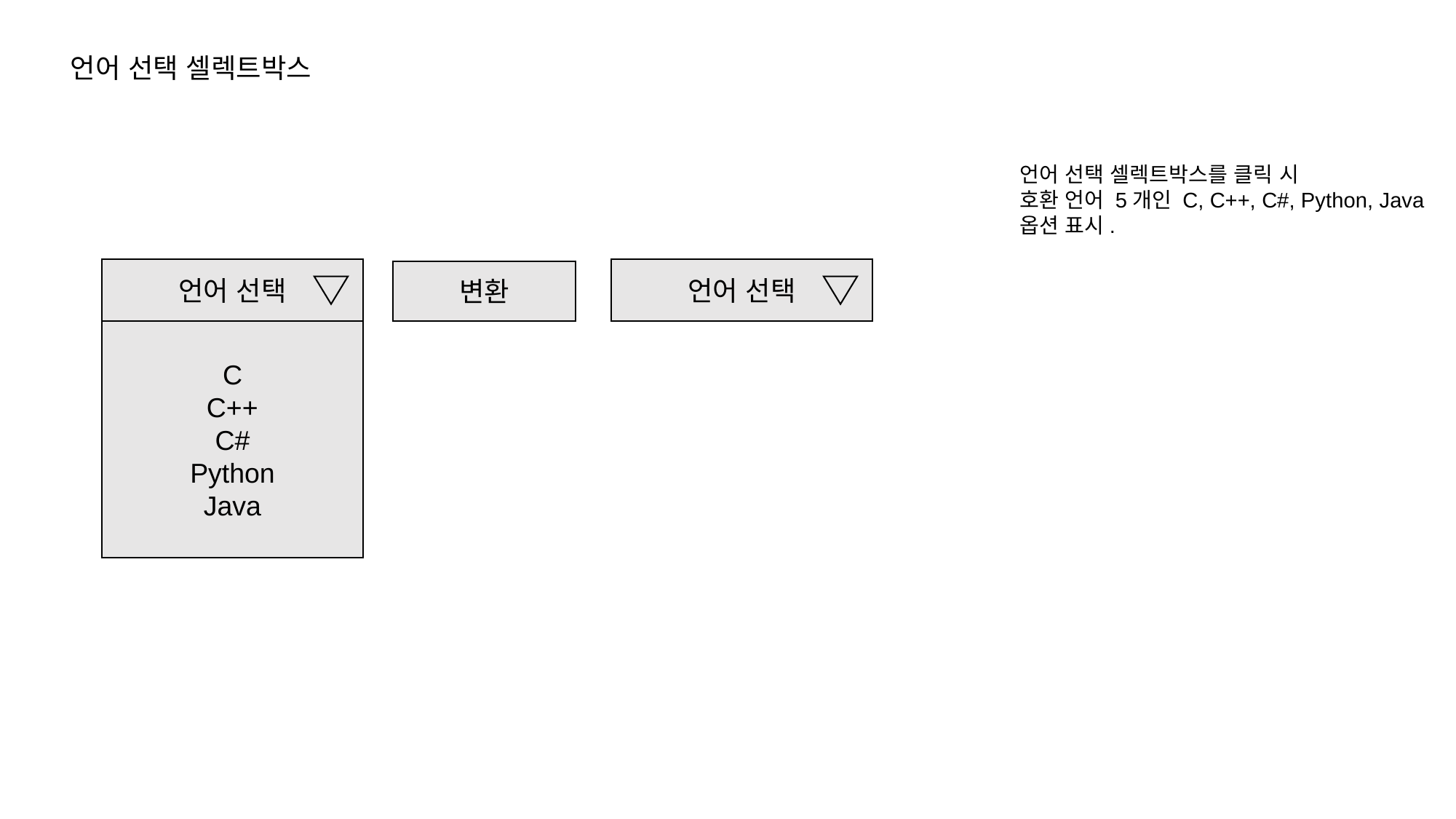

언어 선택 셀렉트박스
언어 선택 셀렉트박스를 클릭 시
호환 언어 5개인 C, C++, C#, Python, Java
옵션 표시.
언어 선택
언어 선택
변환

C
C++
C#
Python
Java